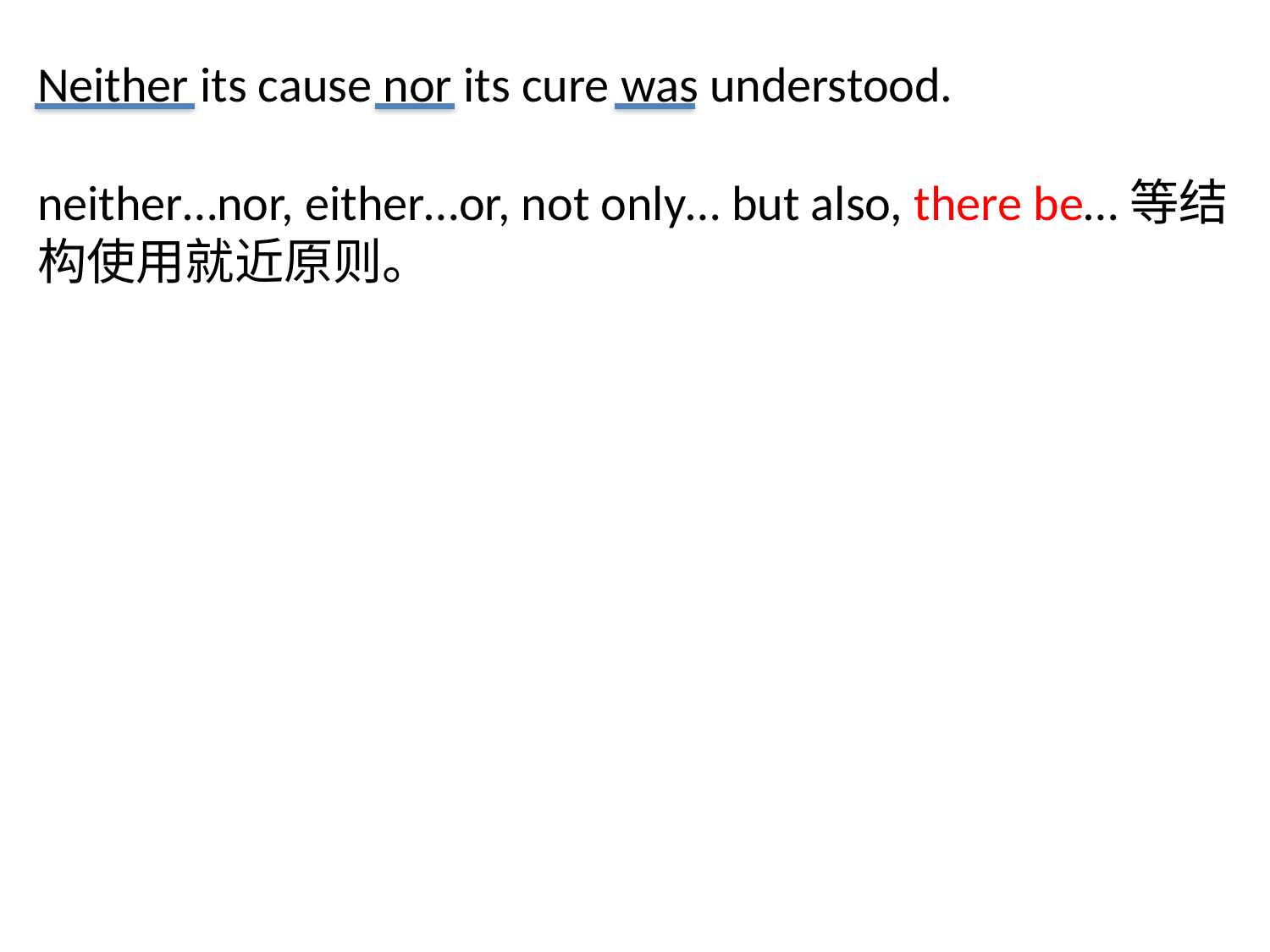

Neither its cause nor its cure was understood.

neither…nor, either…or, not only… but also, there be…等结构使用就近原则。